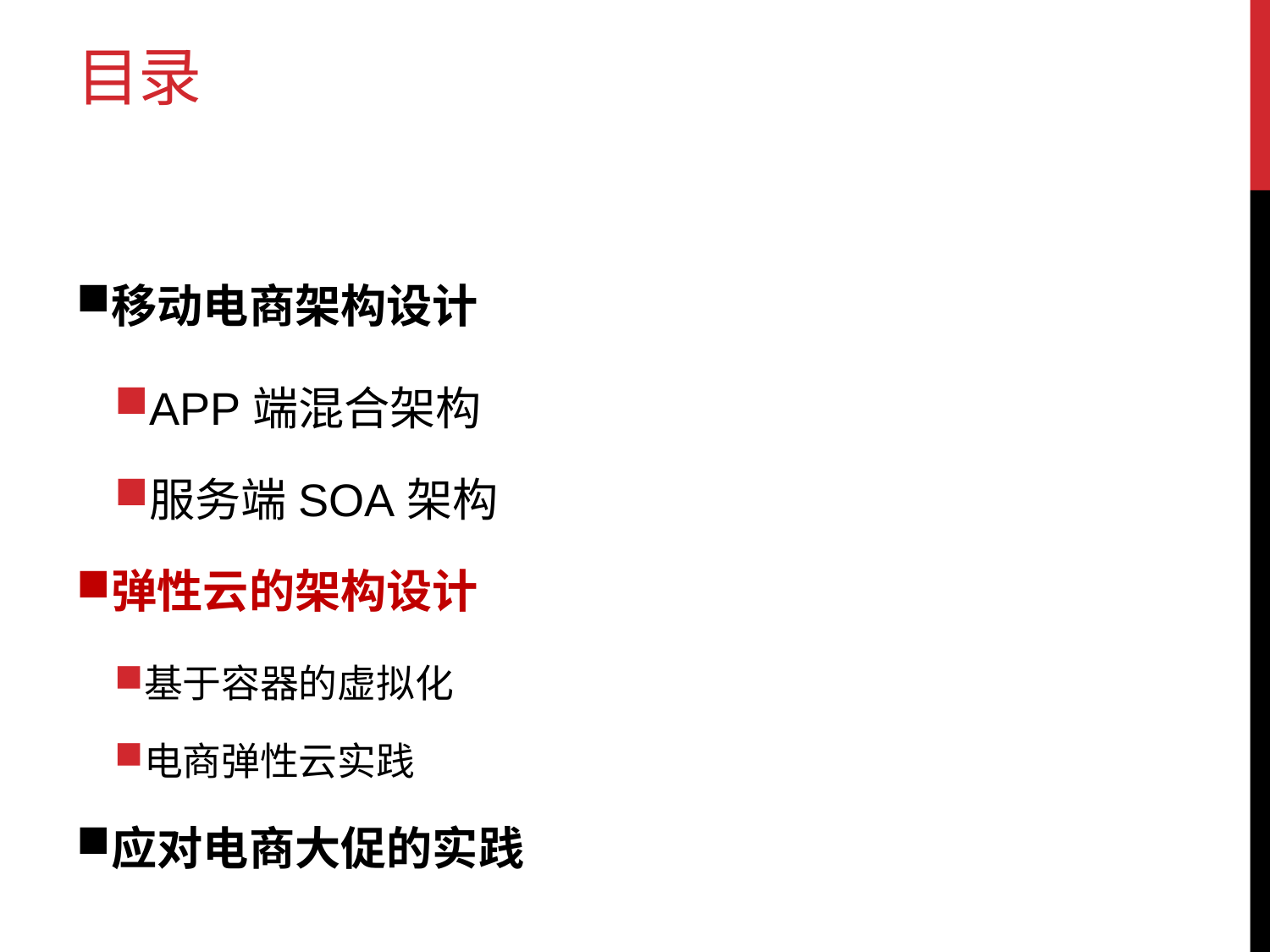

# 目录
移动电商架构设计
APP端混合架构
服务端SOA架构
弹性云的架构设计
基于容器的虚拟化
电商弹性云实践
应对电商大促的实践